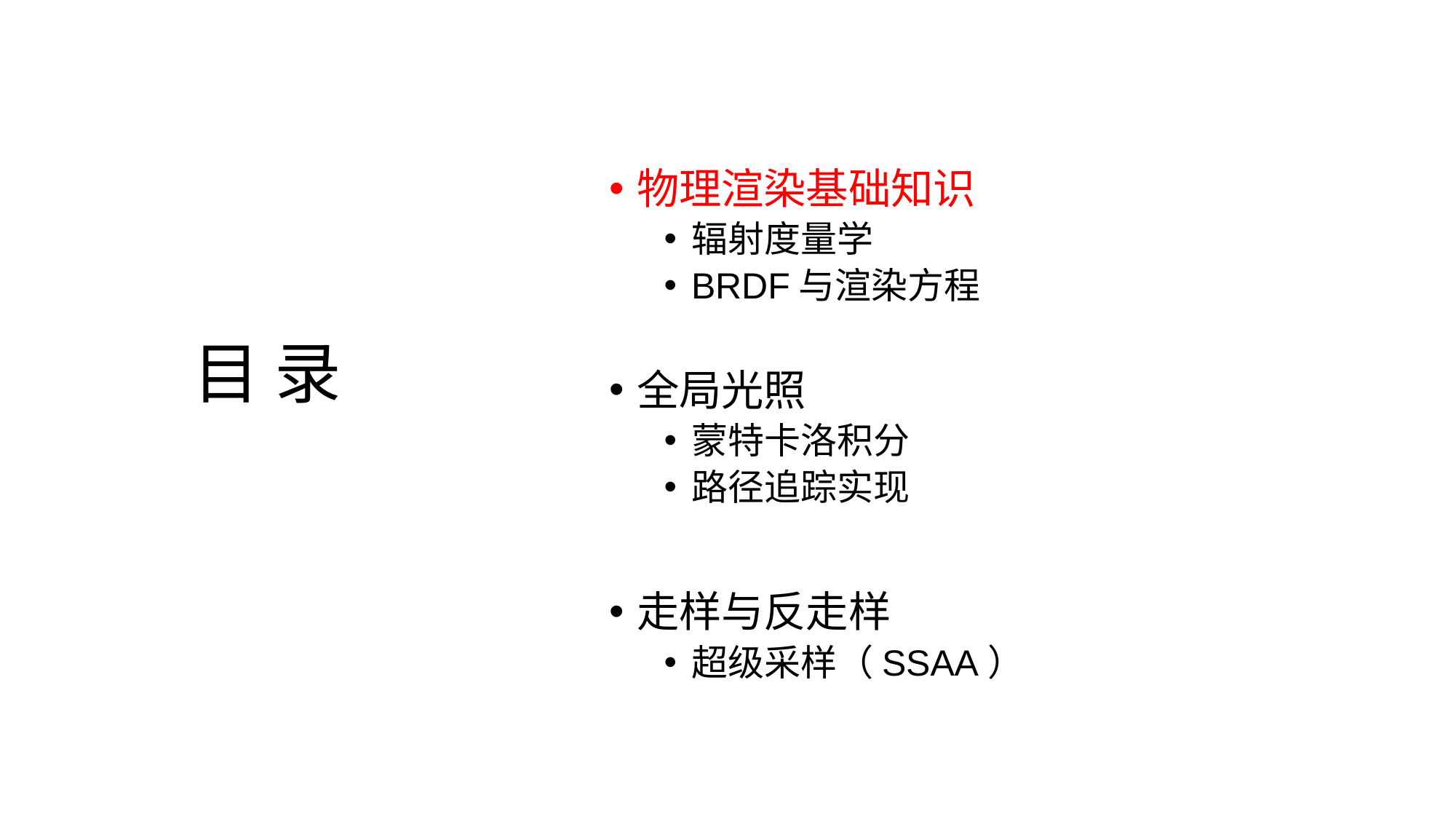

# 目 录
物理渲染基础知识
辐射度量学
BRDF与渲染方程

全局光照
蒙特卡洛积分
路径追踪实现

走样与反走样
超级采样（SSAA）